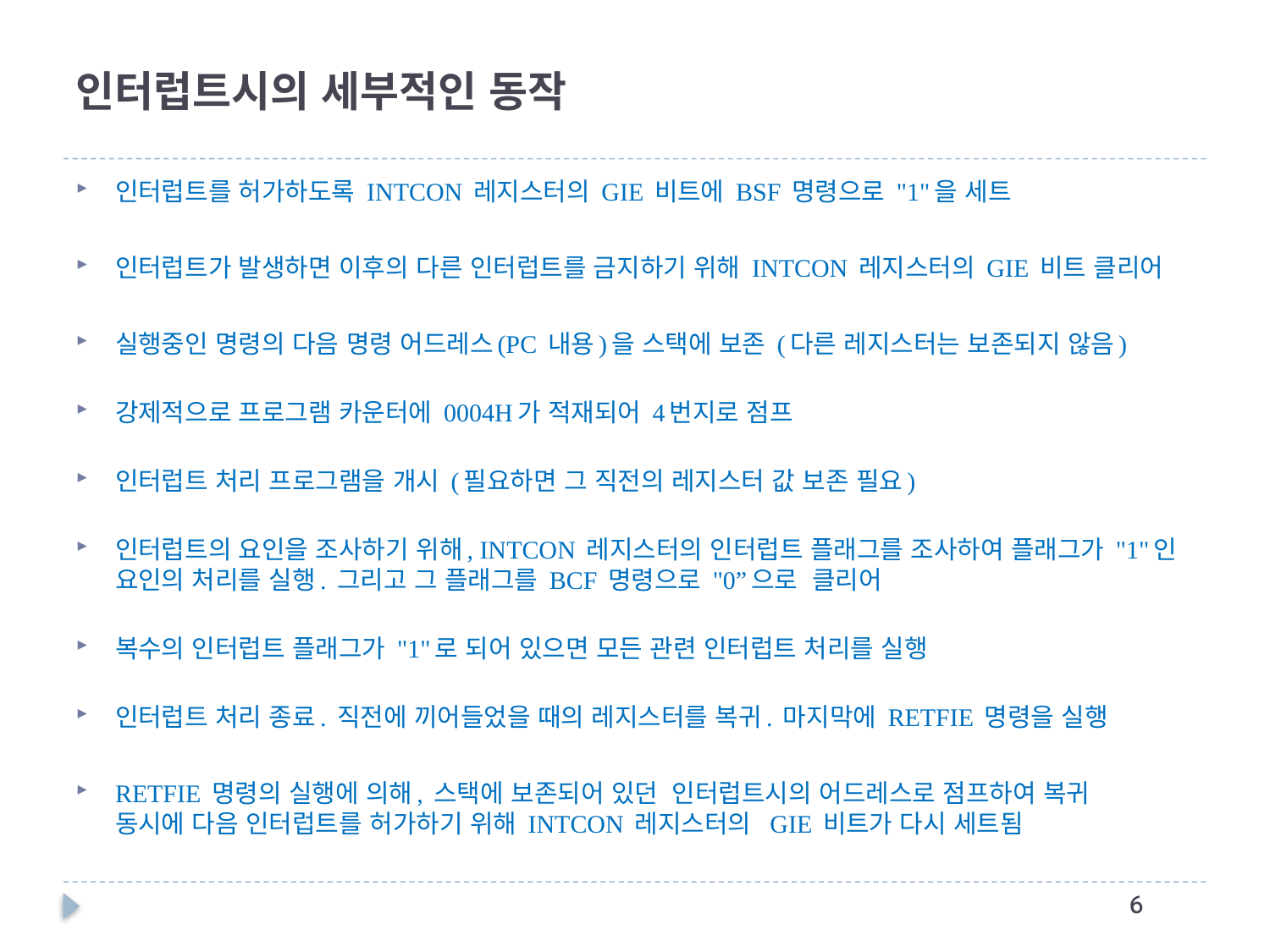

# 인터럽트시의 세부적인 동작
인터럽트를 허가하도록 INTCON 레지스터의 GIE 비트에 BSF 명령으로 "1"을 세트

인터럽트가 발생하면 이후의 다른 인터럽트를 금지하기 위해 INTCON 레지스터의 GIE 비트 클리어

실행중인 명령의 다음 명령 어드레스(PC 내용)을 스택에 보존 (다른 레지스터는 보존되지 않음)
강제적으로 프로그램 카운터에 0004H가 적재되어 4번지로 점프
인터럽트 처리 프로그램을 개시 (필요하면 그 직전의 레지스터 값 보존 필요)
인터럽트의 요인을 조사하기 위해, INTCON 레지스터의 인터럽트 플래그를 조사하여 플래그가 "1"인 요인의 처리를 실행. 그리고 그 플래그를 BCF 명령으로 "0”으로  클리어
복수의 인터럽트 플래그가 "1"로 되어 있으면 모든 관련 인터럽트 처리를 실행
인터럽트 처리 종료. 직전에 끼어들었을 때의 레지스터를 복귀. 마지막에 RETFIE 명령을 실행

RETFIE 명령의 실행에 의해, 스택에 보존되어 있던  인터럽트시의 어드레스로 점프하여 복귀
동시에 다음 인터럽트를 허가하기 위해 INTCON 레지스터의  GIE 비트가 다시 세트됨
6